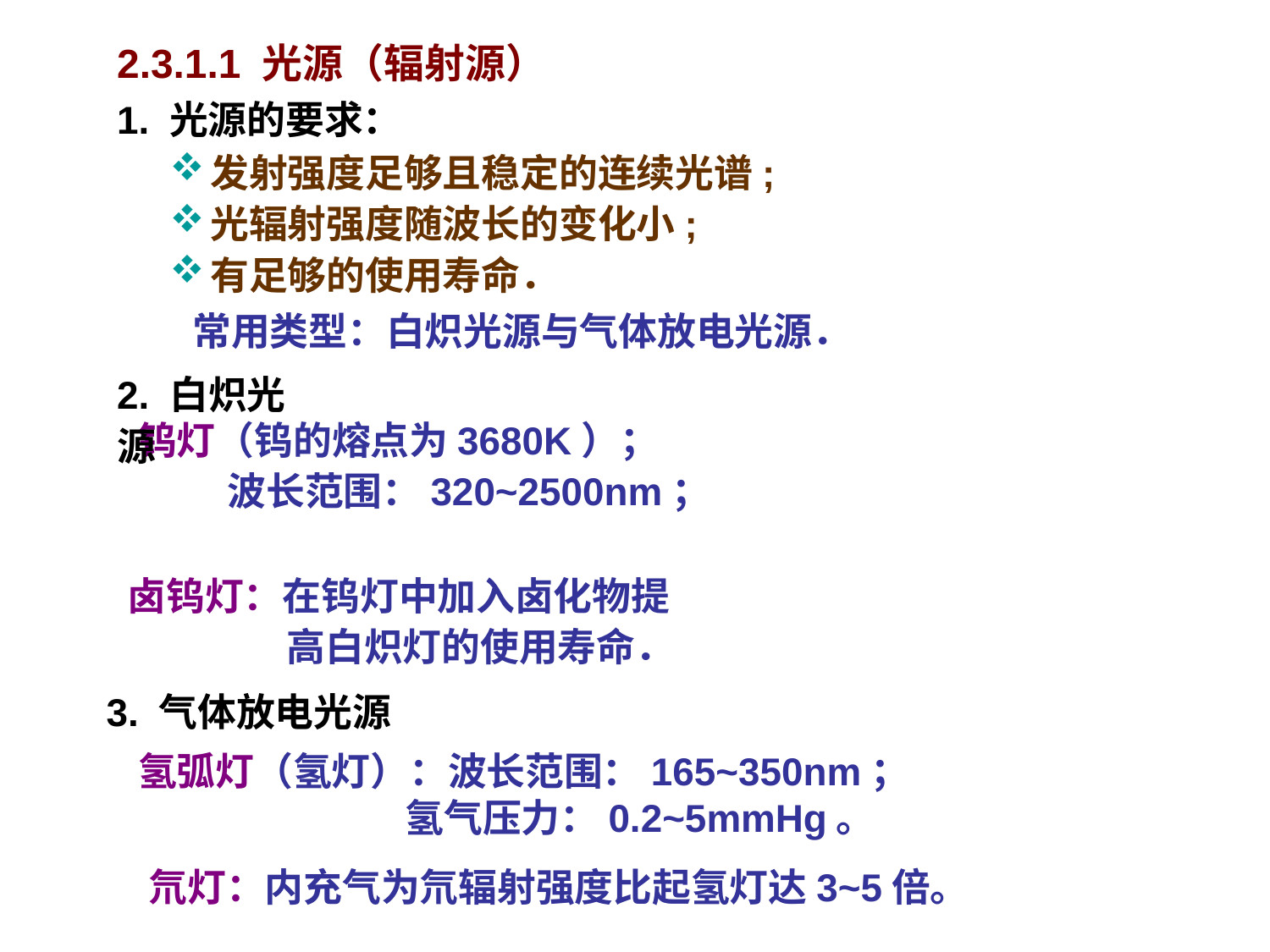

2.3.1.1 光源（辐射源）
1. 光源的要求：
发射强度足够且稳定的连续光谱;
光辐射强度随波长的变化小;
有足够的使用寿命．
常用类型：白炽光源与气体放电光源．
2. 白炽光源
钨灯（钨的熔点为3680K）；
         波长范围：320~2500nm；
卤钨灯：在钨灯中加入卤化物提高白炽灯的使用寿命．
3. 气体放电光源
氢弧灯（氢灯）：波长范围：165~350nm；
                             氢气压力：0.2~5mmHg。
氘灯：内充气为氘辐射强度比起氢灯达3~5倍。